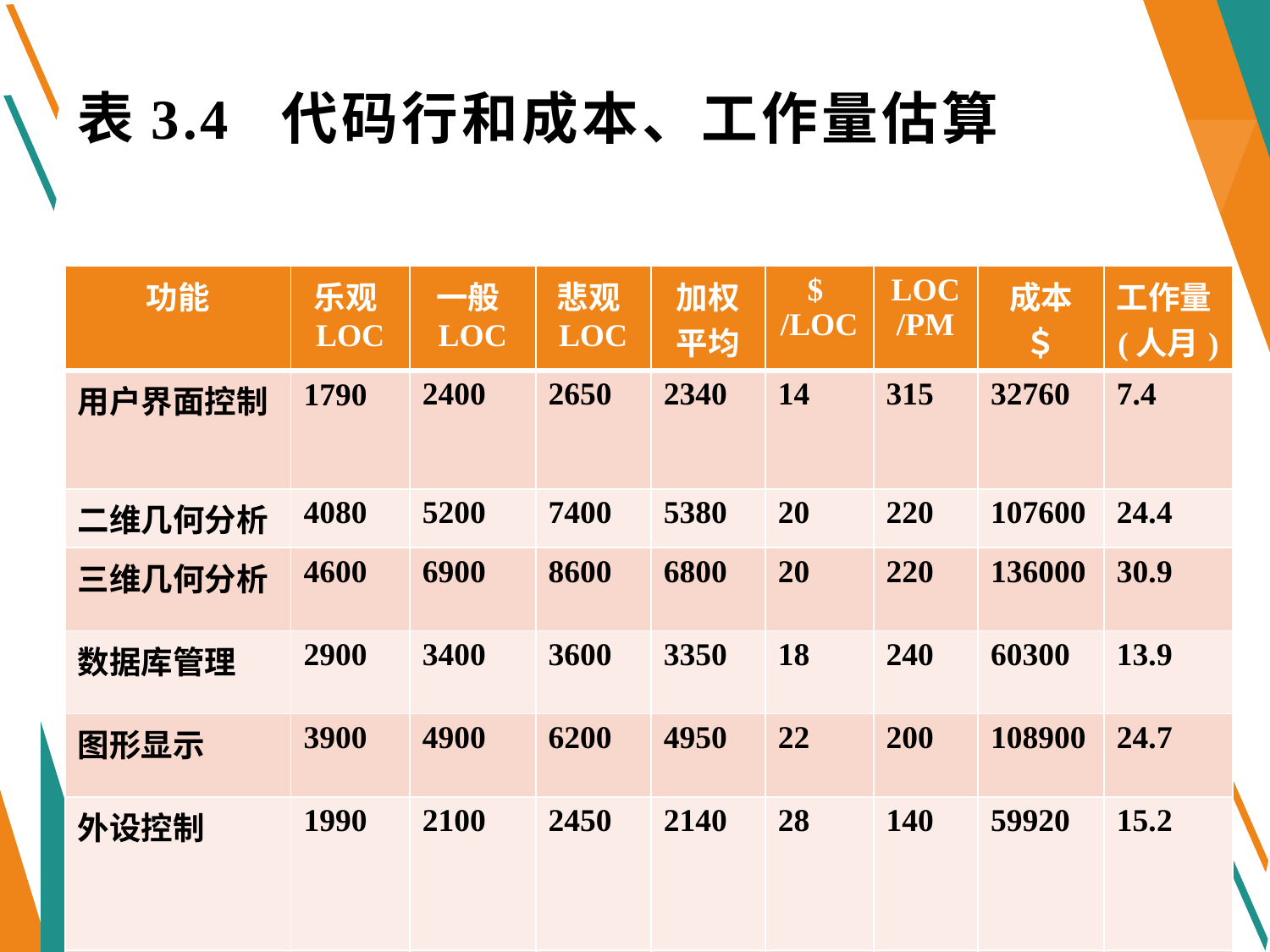

# 表3.4  代码行和成本、工作量估算
| 功能 | 乐观LOC | 一般LOC | 悲观LOC | 加权 平均 | $ /LOC | LOC /PM | 成本 ＄ | 工作量(人月) |
| --- | --- | --- | --- | --- | --- | --- | --- | --- |
| 用户界面控制 | 1790 | 2400 | 2650 | 2340 | 14 | 315 | 32760 | 7.4 |
| 二维几何分析 | 4080 | 5200 | 7400 | 5380 | 20 | 220 | 107600 | 24.4 |
| 三维几何分析 | 4600 | 6900 | 8600 | 6800 | 20 | 220 | 136000 | 30.9 |
| 数据库管理 | 2900 | 3400 | 3600 | 3350 | 18 | 240 | 60300 | 13.9 |
| 图形显示 | 3900 | 4900 | 6200 | 4950 | 22 | 200 | 108900 | 24.7 |
| 外设控制 | 1990 | 2100 | 2450 | 2140 | 28 | 140 | 59920 | 15.2 |
| 设计分析 | 6600 | 8500 | 9800 | 8400 | 18 | 300 | 151200 | 28.0 |
| 总计 |  |  |  | 33360 |  |  | 656680 | 144.5 |